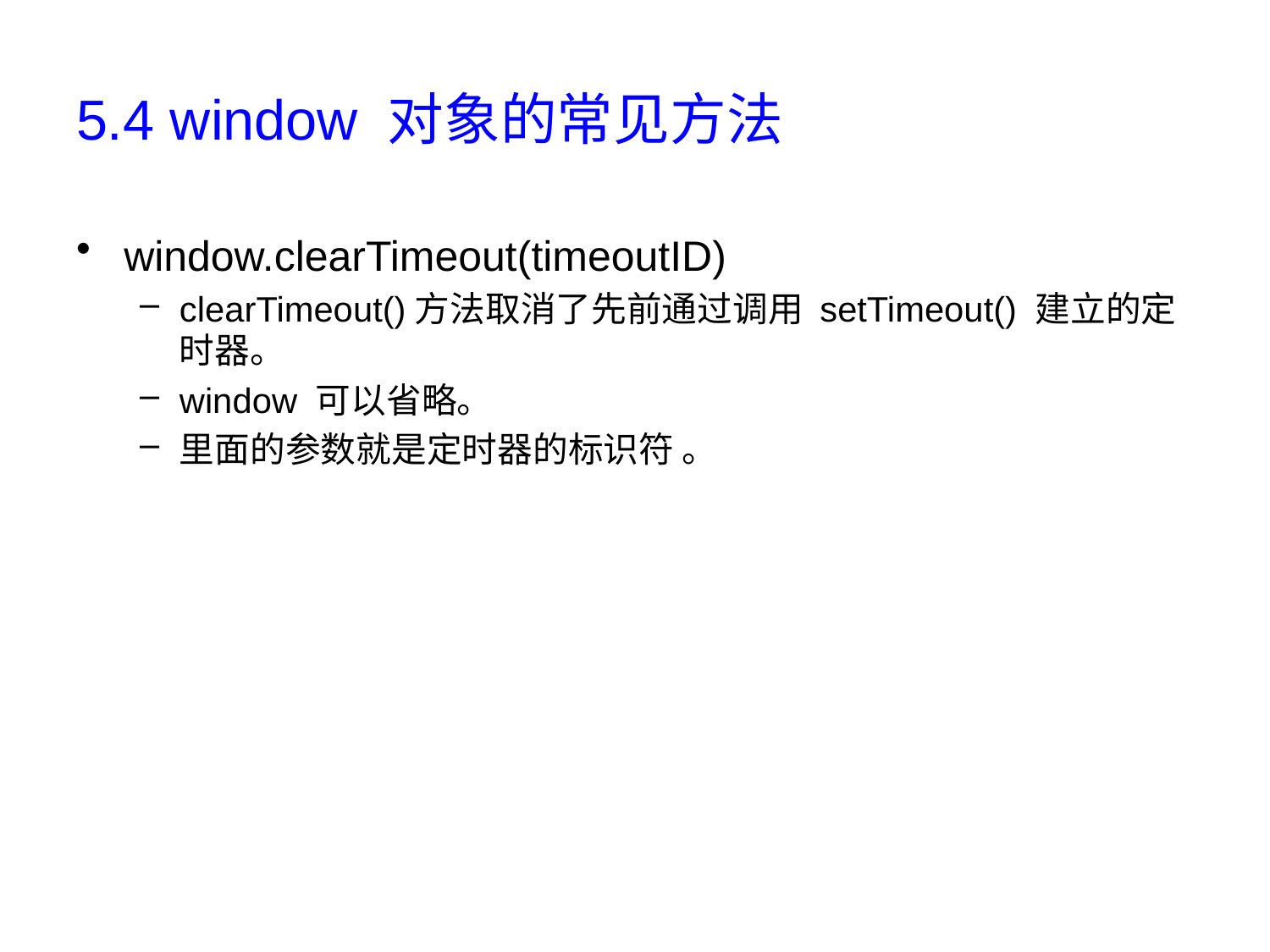

# 5.4 window 对象的常见方法
window.clearTimeout(timeoutID)
clearTimeout()方法取消了先前通过调用 setTimeout() 建立的定时器。
window 可以省略。
里面的参数就是定时器的标识符 。